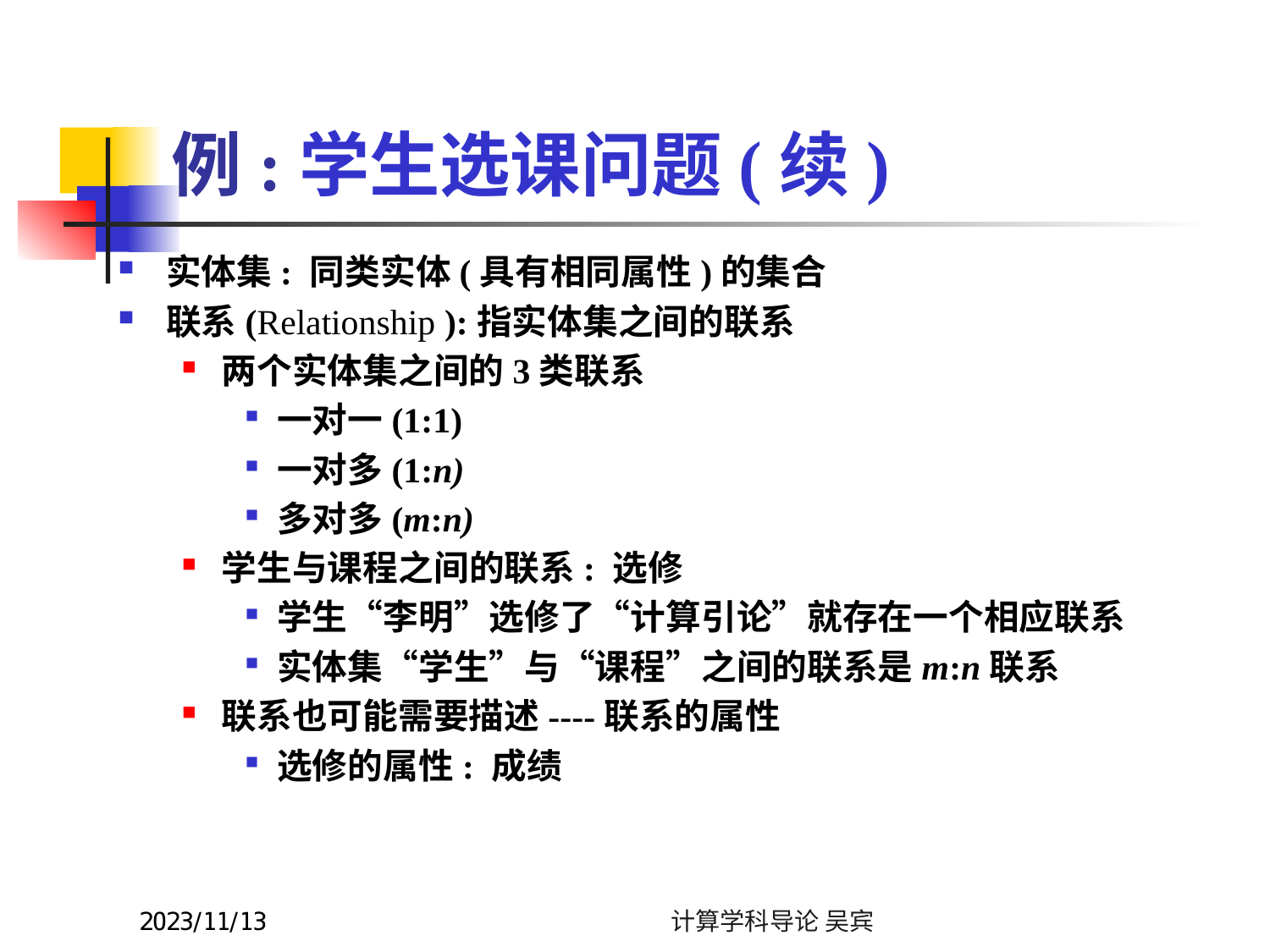

# 例:学生选课问题(续)
实体集: 同类实体(具有相同属性)的集合
联系(Relationship ):指实体集之间的联系
两个实体集之间的3类联系
一对一(1:1)
一对多(1:n)
多对多(m:n)
学生与课程之间的联系: 选修
学生“李明”选修了“计算引论”就存在一个相应联系
实体集“学生”与“课程”之间的联系是m:n联系
联系也可能需要描述----联系的属性
选修的属性: 成绩
2023/11/13
计算学科导论 吴宾